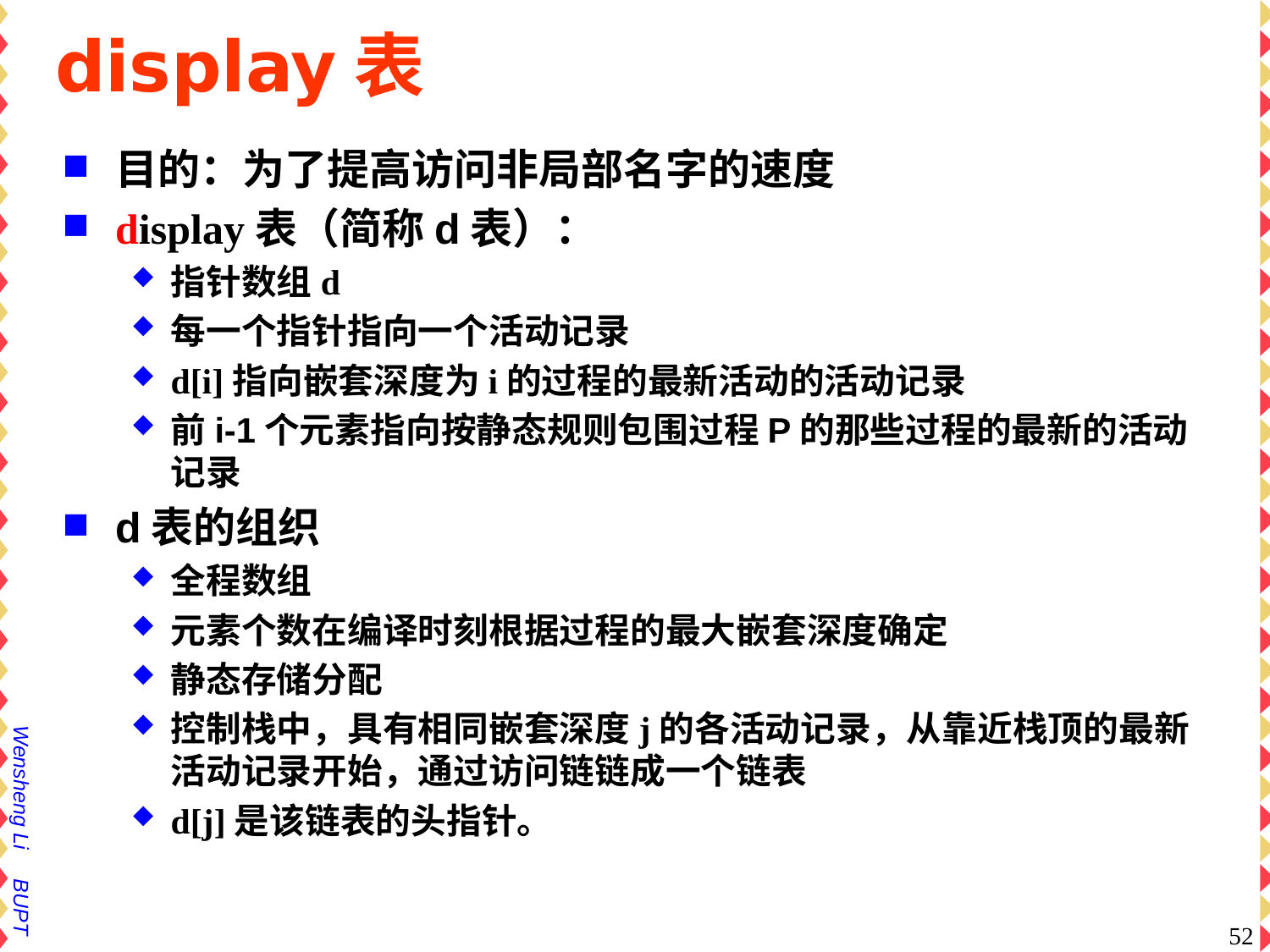

# display表
目的：为了提高访问非局部名字的速度
display表（简称d表）：
指针数组d
每一个指针指向一个活动记录
d[i]指向嵌套深度为i的过程的最新活动的活动记录
前i-1个元素指向按静态规则包围过程P的那些过程的最新的活动记录
d表的组织
全程数组
元素个数在编译时刻根据过程的最大嵌套深度确定
静态存储分配
控制栈中，具有相同嵌套深度j的各活动记录，从靠近栈顶的最新活动记录开始，通过访问链链成一个链表
d[j]是该链表的头指针。
52